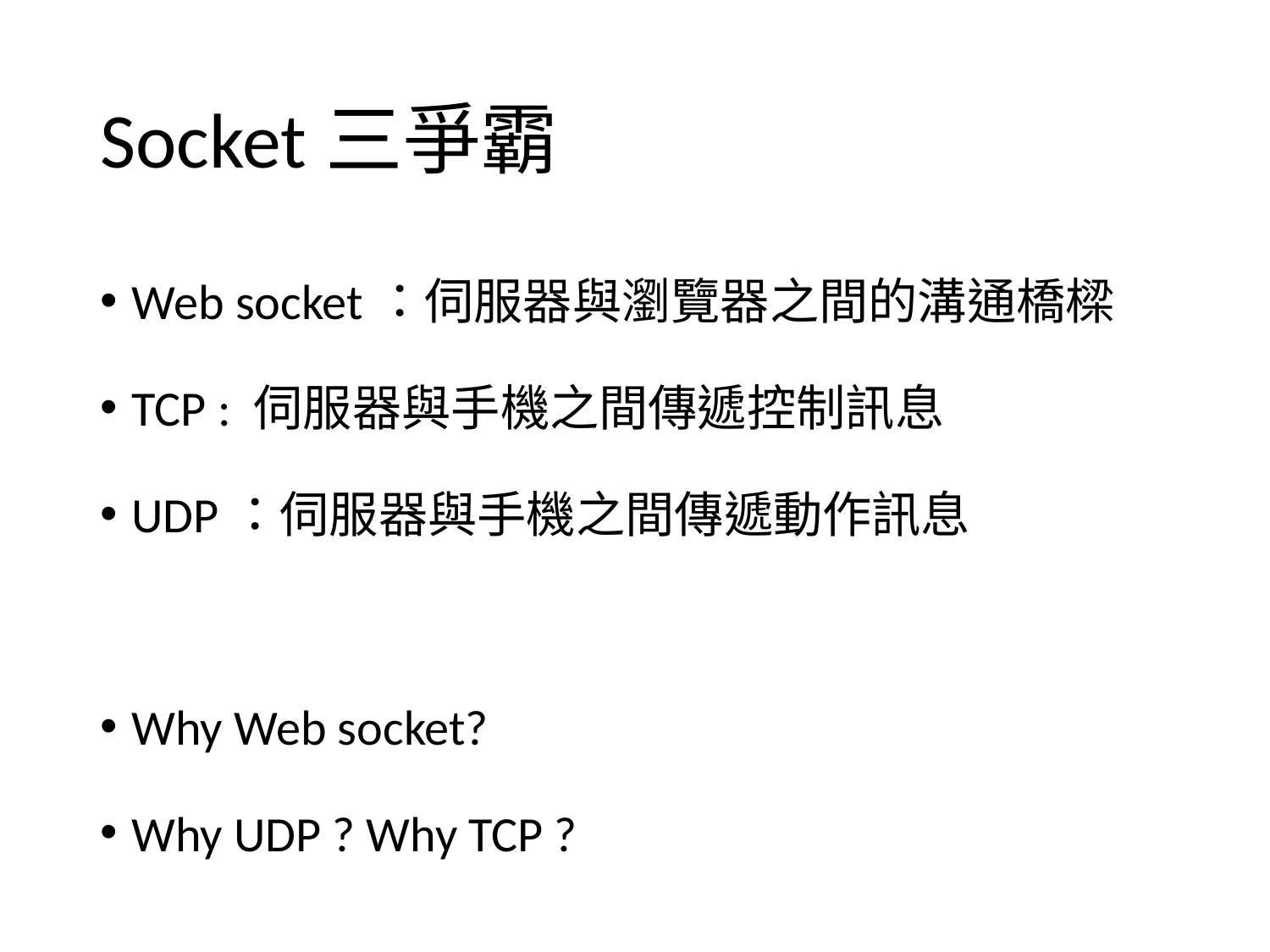

# Socket三爭霸
Web socket：伺服器與瀏覽器之間的溝通橋樑
TCP : 伺服器與手機之間傳遞控制訊息
UDP：伺服器與手機之間傳遞動作訊息

Why Web socket?
Why UDP ? Why TCP ?